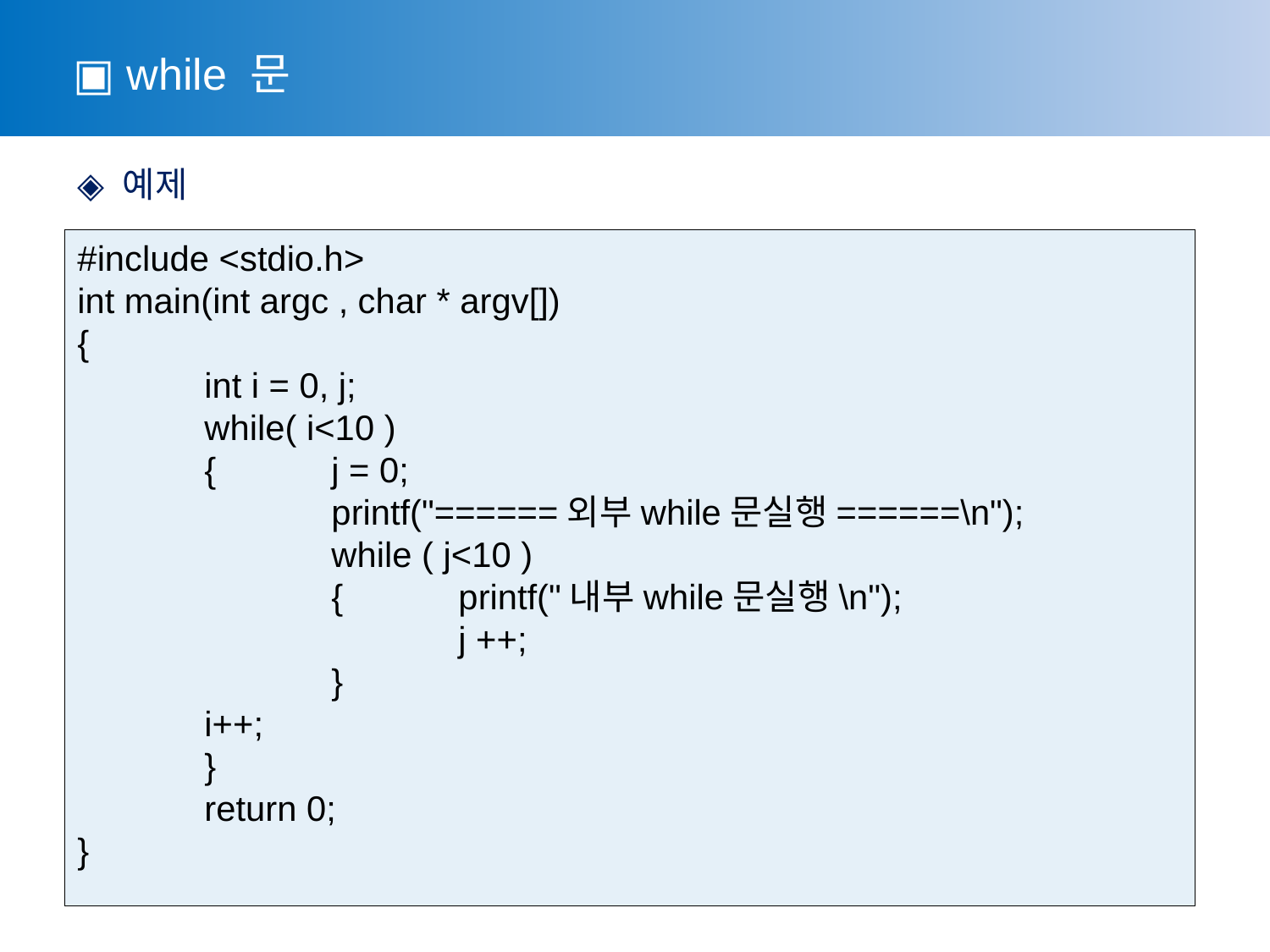

▣ while 문
 ◈ 예제
#include <stdio.h>
int main(int argc , char * argv[])
{
	int i = 0, j;
	while( i<10 )
	{	j = 0;
		printf("======외부while문실행======\n");
		while ( j<10 )
		{	printf("내부while문실행\n");
			j ++;
		}
	i++;
	}
	return 0;
}